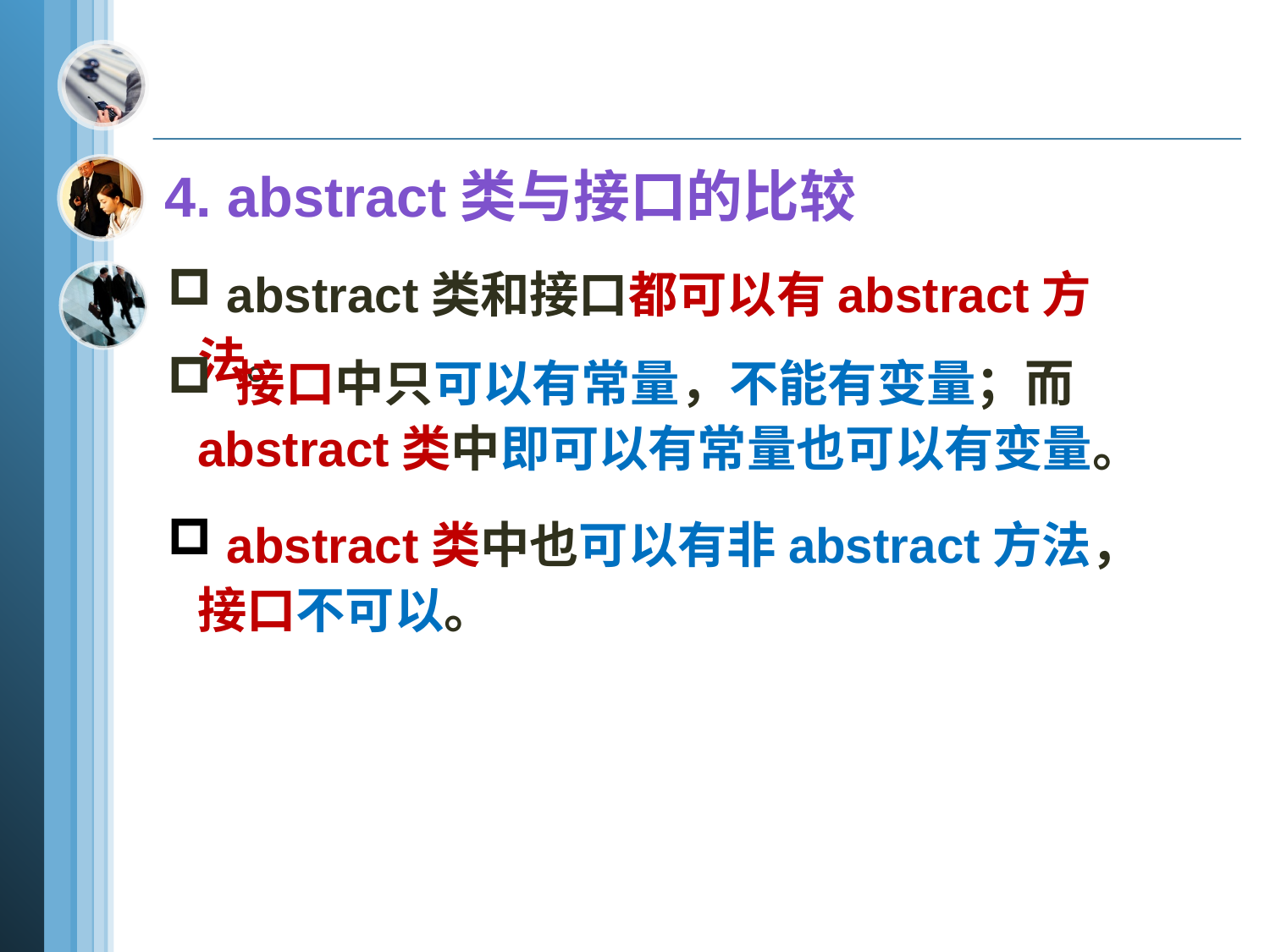

4. abstract类与接口的比较
 abstract类和接口都可以有abstract方法。
 接口中只可以有常量，不能有变量；而abstract类中即可以有常量也可以有变量。
 abstract类中也可以有非abstract方法，接口不可以。